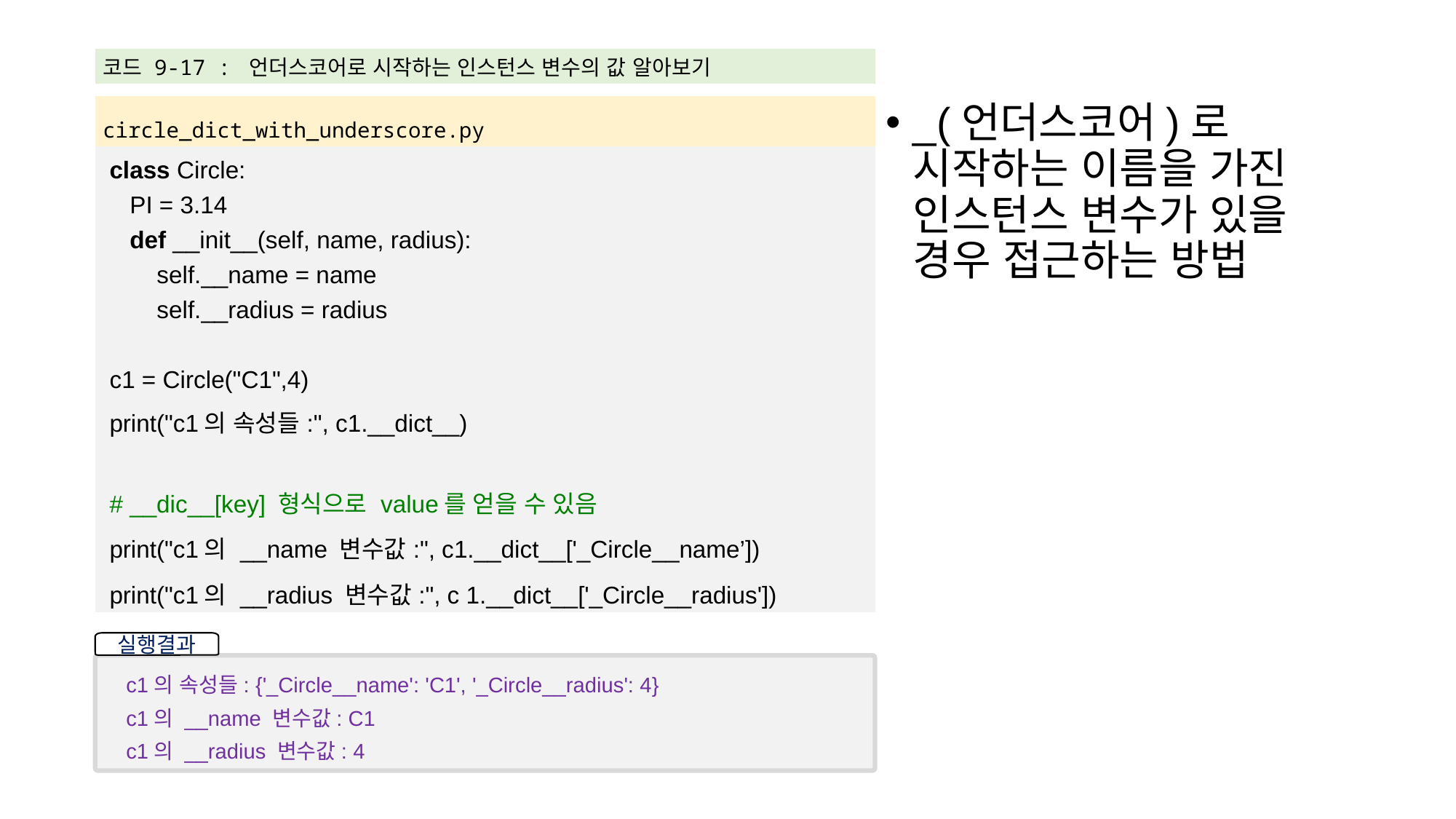

| 코드 9-17 : 언더스코어로 시작하는 인스턴스 변수의 값 알아보기 |
| --- |
|  |
| circle\_dict\_with\_underscore.py |
| class Circle: PI = 3.14 def \_\_init\_\_(self, name, radius): self.\_\_name = name self.\_\_radius = radius c1 = Circle("C1",4) print("c1의 속성들:", c1.\_\_dict\_\_) # \_\_dic\_\_[key] 형식으로 value를 얻을 수 있음 print("c1의 \_\_name 변수값:", c1.\_\_dict\_\_['\_Circle\_\_name’]) print("c1의 \_\_radius 변수값:", c 1.\_\_dict\_\_['\_Circle\_\_radius']) |
_(언더스코어)로 시작하는 이름을 가진 인스턴스 변수가 있을 경우 접근하는 방법

실행결과

c1의 속성들: {'_Circle__name': 'C1', '_Circle__radius': 4}
c1의 __name 변수값: C1
c1의 __radius 변수값: 4